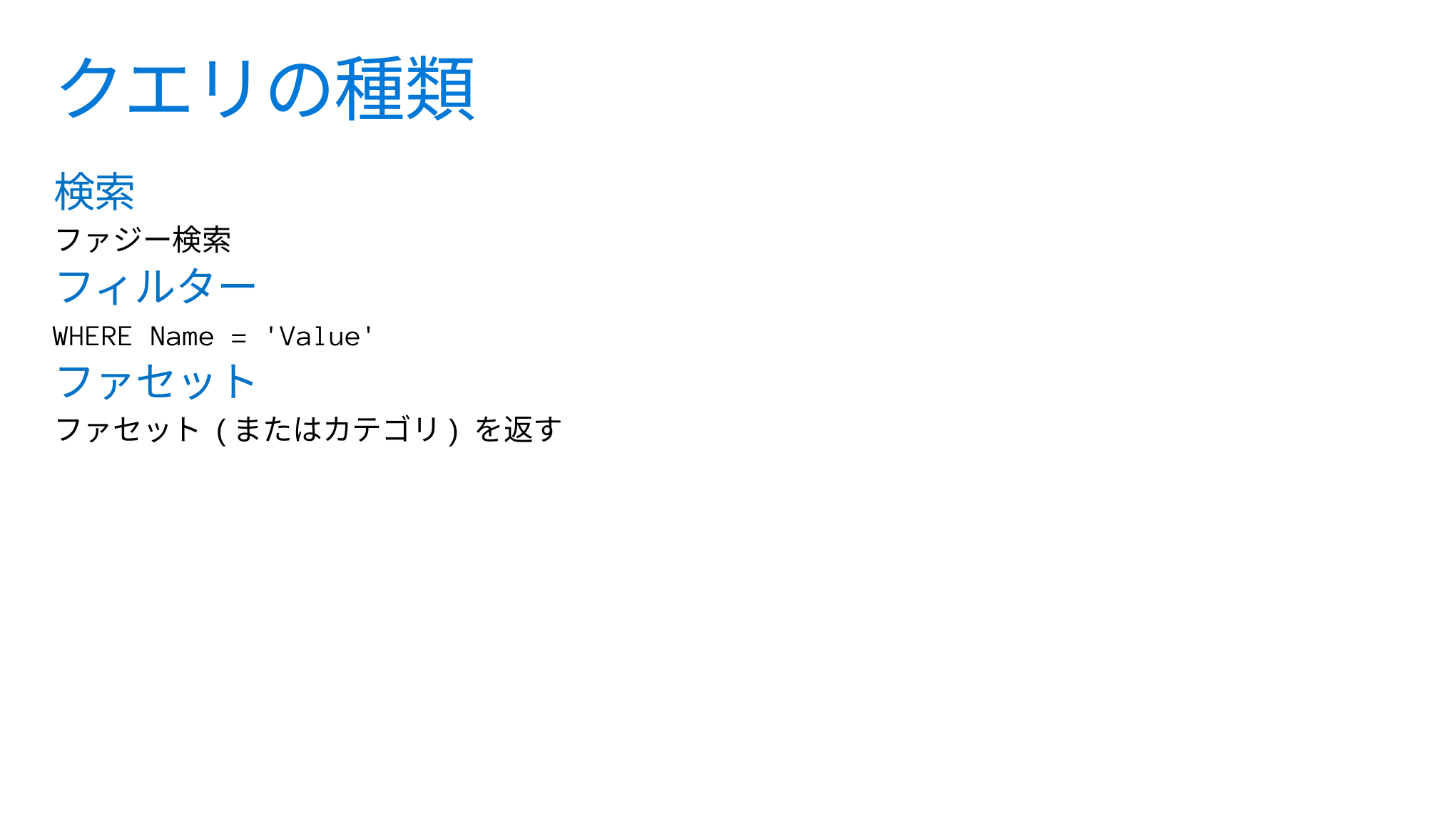

# クエリの種類
検索
ファジー検索
フィルター
WHERE Name = 'Value'
ファセット
ファセット (またはカテゴリ) を返す